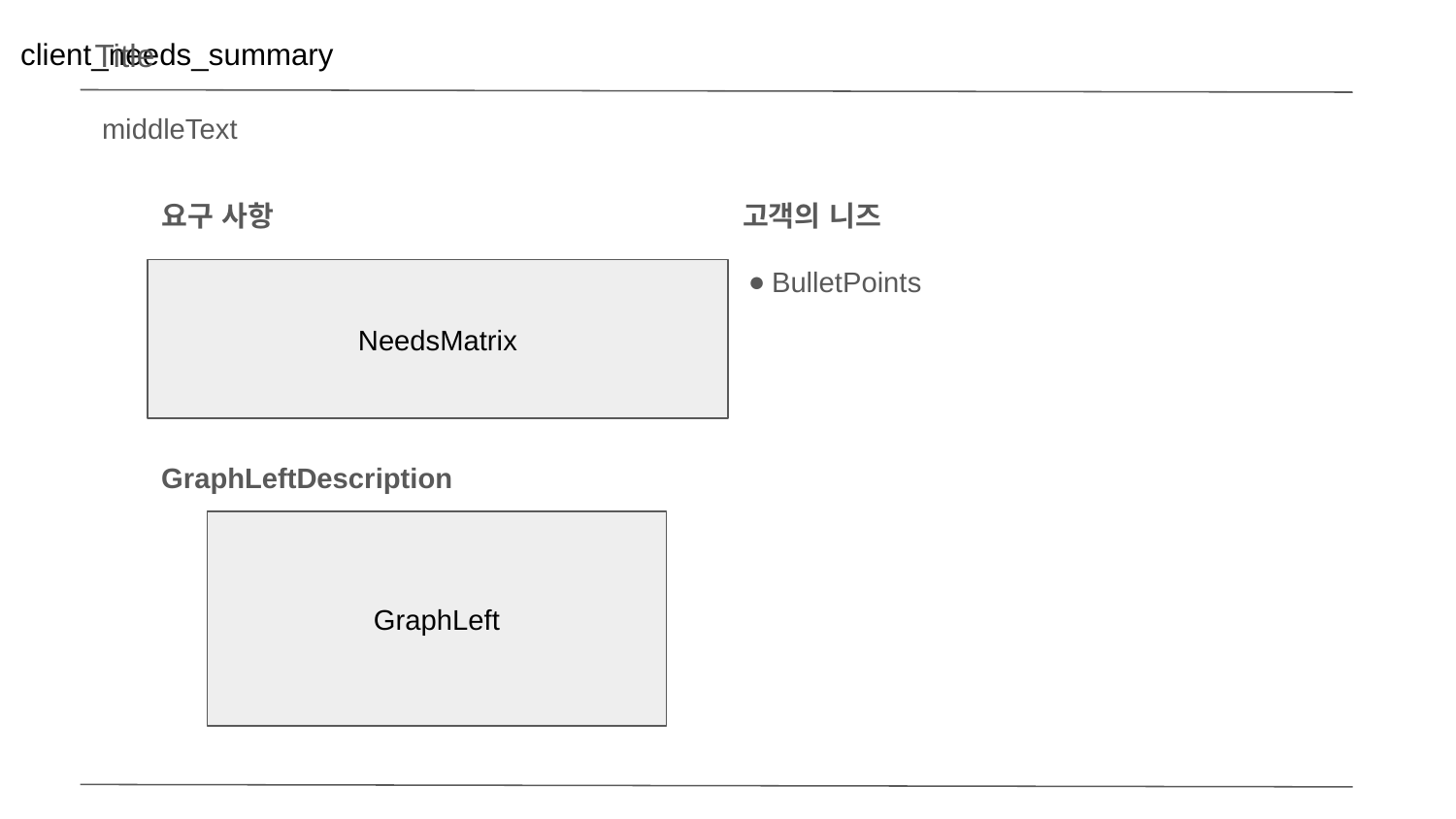

client_needs_summary
Title
middleText
요구 사항
고객의 니즈
BulletPoints
NeedsMatrix
GraphLeftDescription
GraphLeft